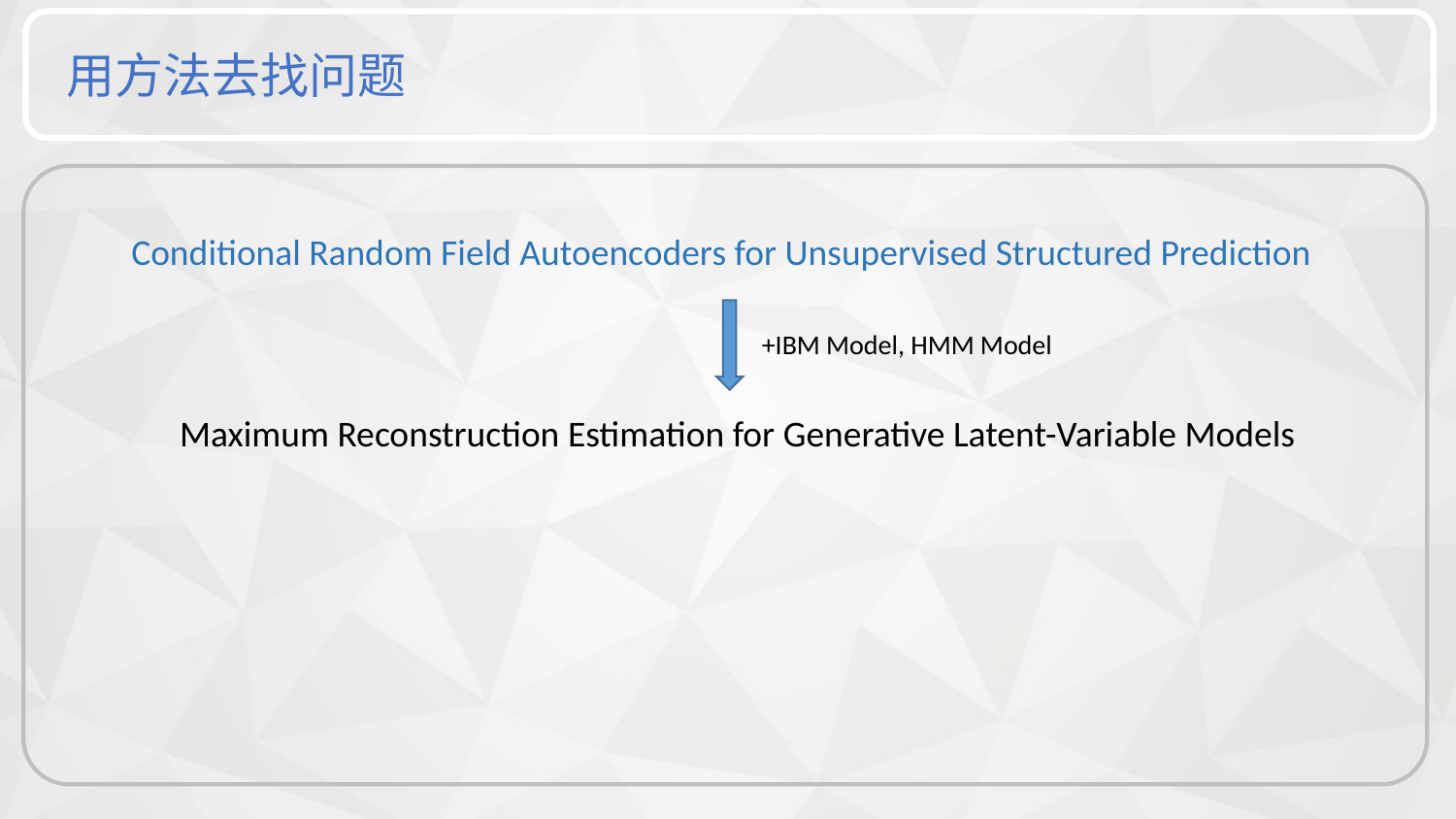

用方法去找问题

Conditional Random Field Autoencoders for Unsupervised Structured Prediction

+IBM Model, HMM Model
Maximum Reconstruction Estimation for Generative Latent-Variable Models